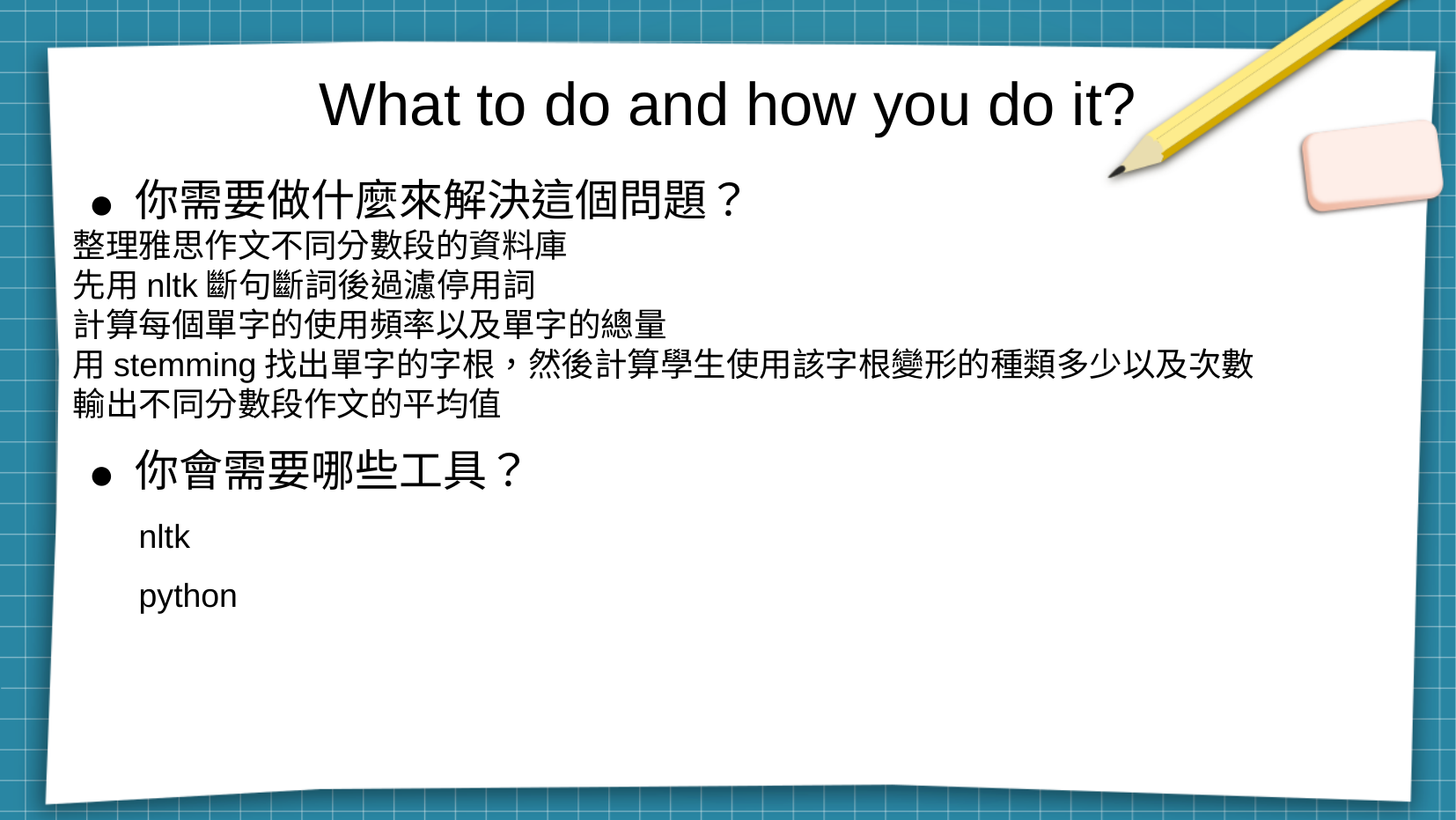

What to do and how you do it?
你需要做什麼來解決這個問題？
整理雅思作文不同分數段的資料庫
先用nltk斷句斷詞後過濾停用詞
計算每個單字的使用頻率以及單字的總量
用stemming找出單字的字根，然後計算學生使用該字根變形的種類多少以及次數
輸出不同分數段作文的平均值
你會需要哪些工具？
nltk
python